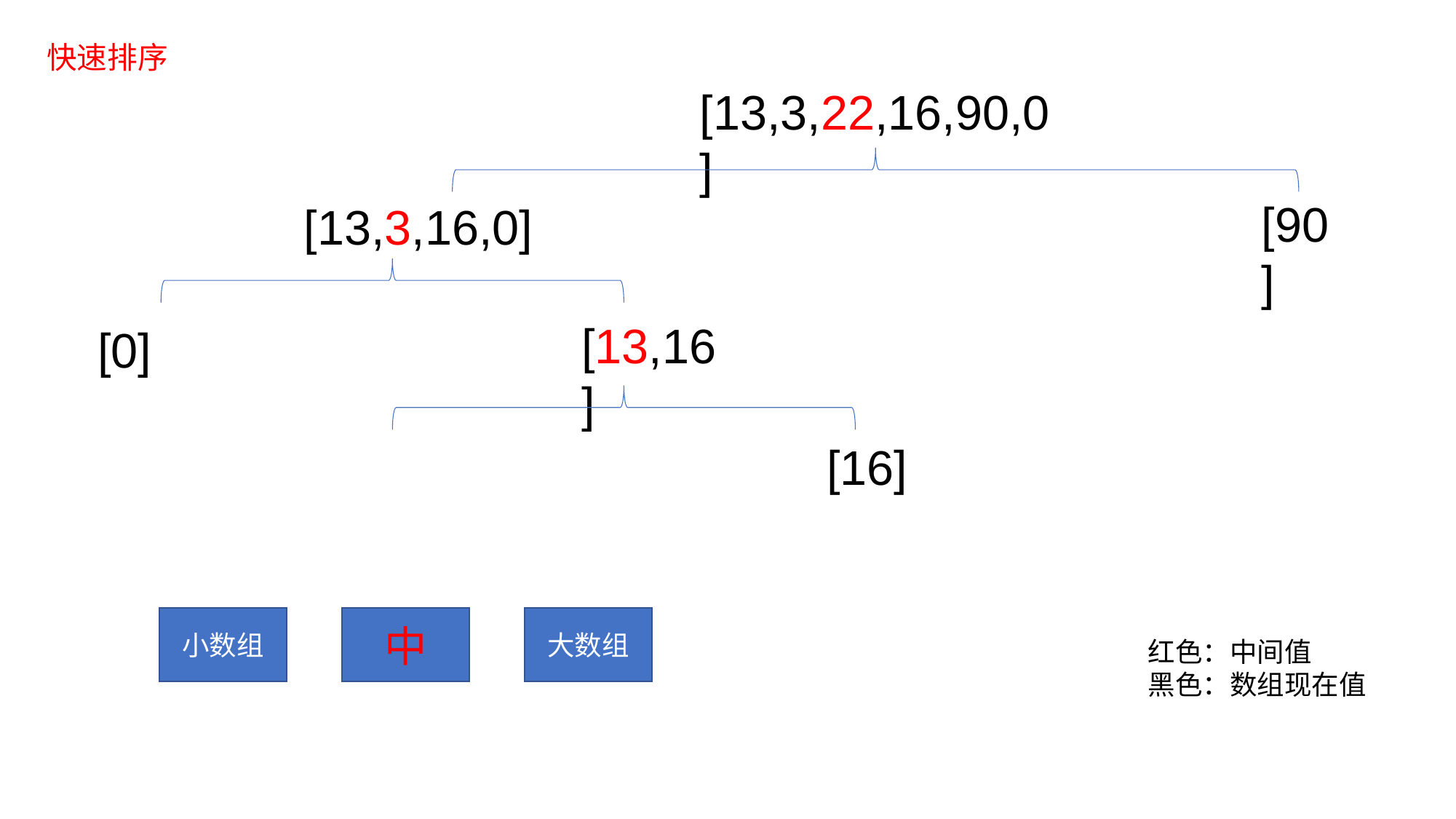

快速排序

[13,3,22,16,90,0]

[90]
[13,3,16,0]
[13,16]
[0]
[16]
小数组
大数组
中
红色：中间值
黑色：数组现在值